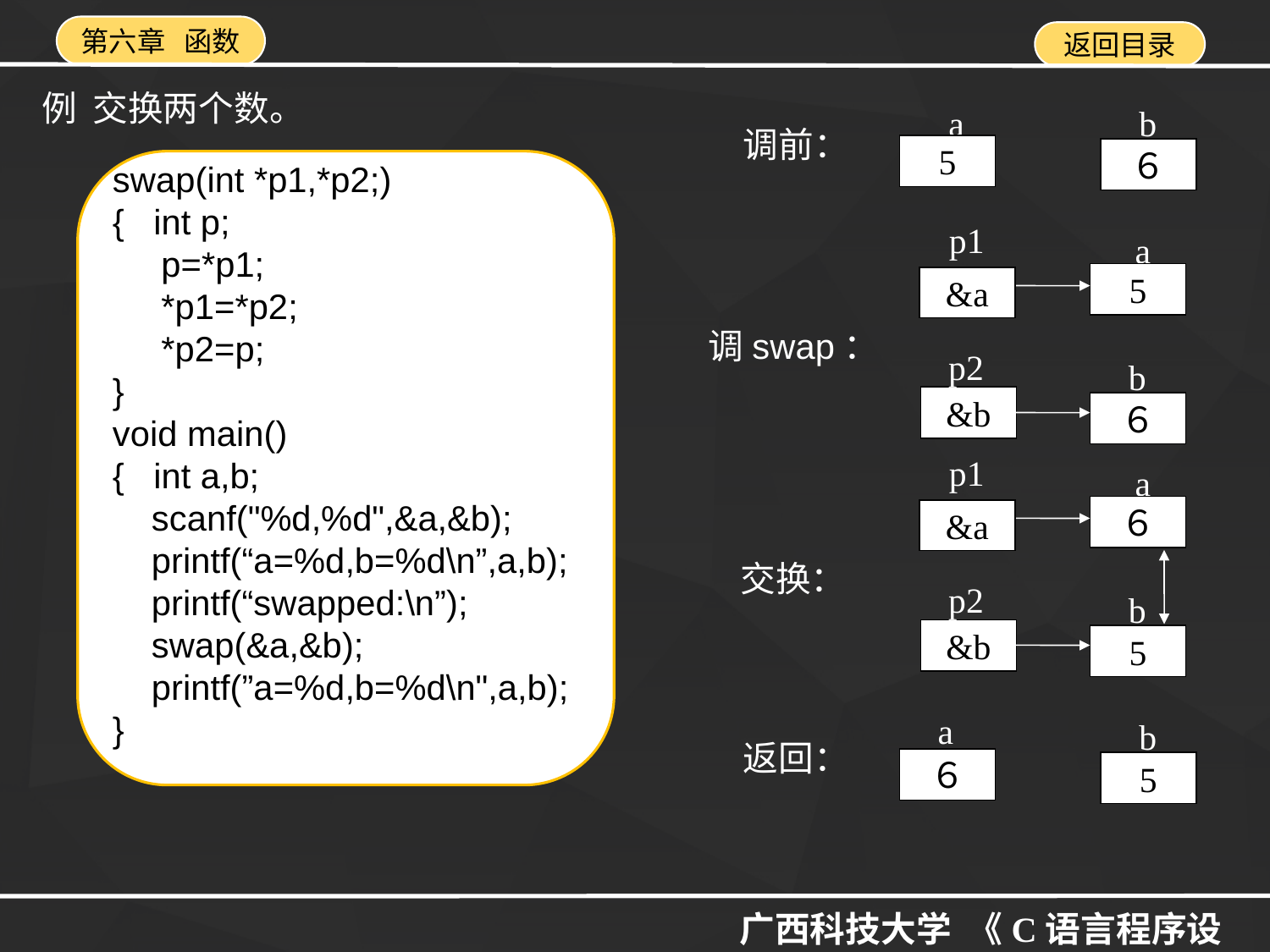

例  交换两个数。
a
5
b
６
调前：

swap(int *p1,*p2;)
{   int p;
     p=*p1;
     *p1=*p2;
     *p2=p;
}
void main()
{   int a,b;
    scanf("%d,%d",&a,&b);
    printf(“a=%d,b=%d\n”,a,b);
    printf(“swapped:\n”);
    swap(&a,&b);
    printf(”a=%d,b=%d\n",a,b);
}
p1
&a
a
5

调swap：
p2
&b
b
６

p1
&a
a
６

交换：
p2
&b
b
5

a
６
b
5
返回：